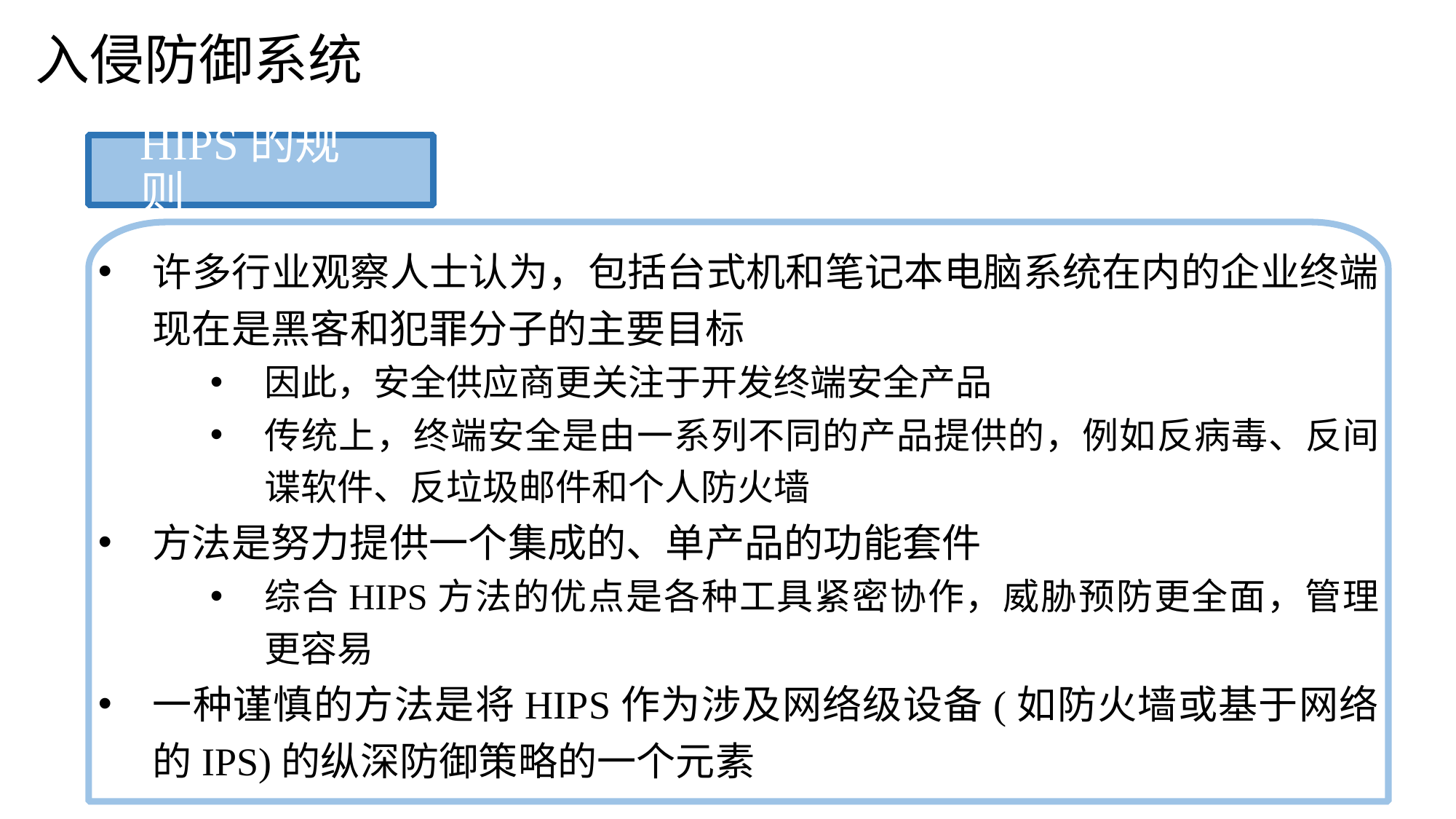

入侵防御系统

HIPS的规则
许多行业观察人士认为，包括台式机和笔记本电脑系统在内的企业终端现在是黑客和犯罪分子的主要目标
因此，安全供应商更关注于开发终端安全产品
传统上，终端安全是由一系列不同的产品提供的，例如反病毒、反间谍软件、反垃圾邮件和个人防火墙
方法是努力提供一个集成的、单产品的功能套件
综合HIPS方法的优点是各种工具紧密协作，威胁预防更全面，管理更容易
一种谨慎的方法是将HIPS作为涉及网络级设备(如防火墙或基于网络的IPS)的纵深防御策略的一个元素